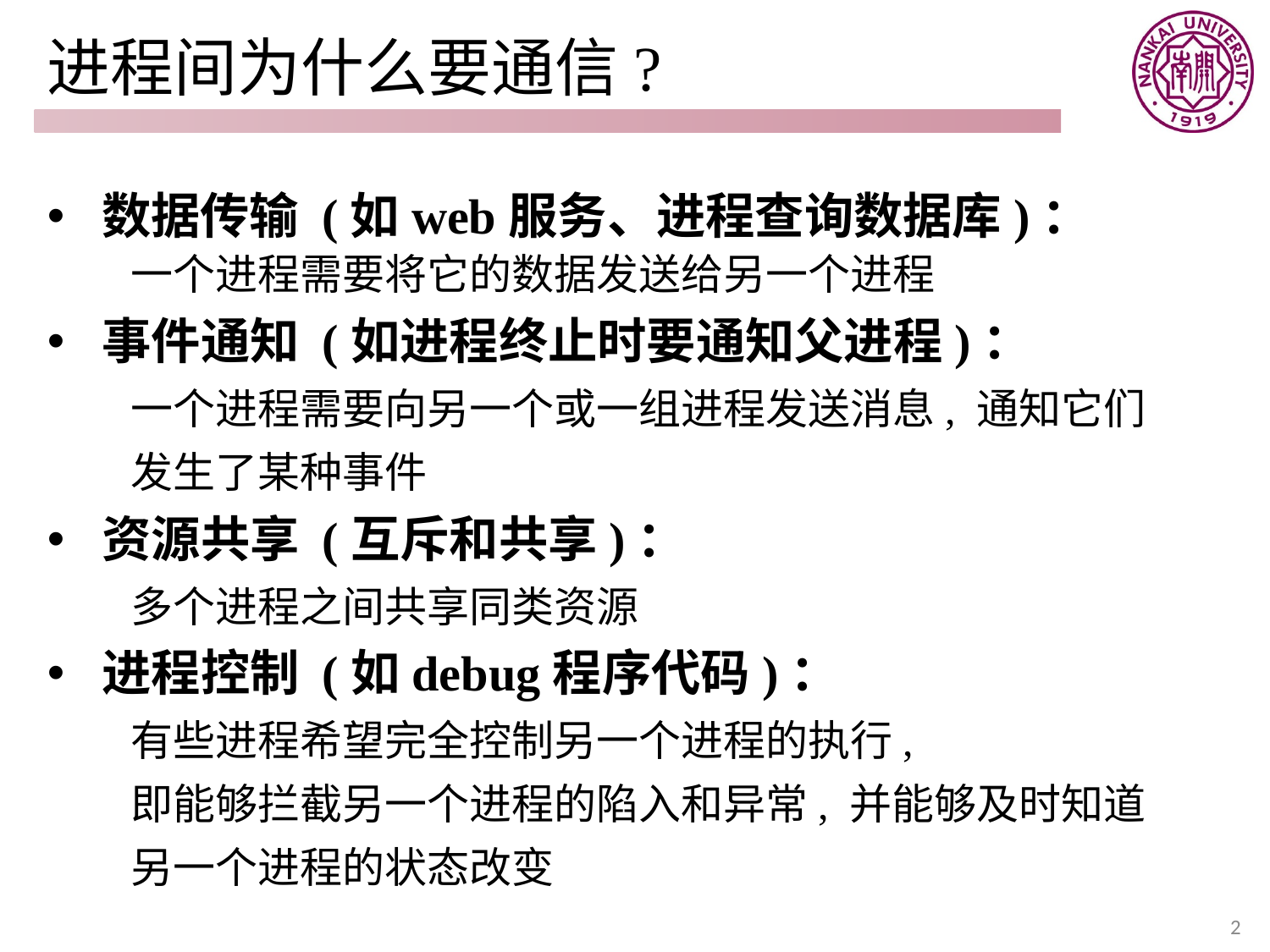

# 进程间为什么要通信?
 数据传输 (如web服务、进程查询数据库)：
 一个进程需要将它的数据发送给另一个进程
 事件通知 (如进程终止时要通知父进程)：
 一个进程需要向另一个或一组进程发送消息, 通知它们
 发生了某种事件
 资源共享 (互斥和共享)：
 多个进程之间共享同类资源
 进程控制 (如debug程序代码)：
 有些进程希望完全控制另一个进程的执行,
 即能够拦截另一个进程的陷入和异常, 并能够及时知道
 另一个进程的状态改变
2